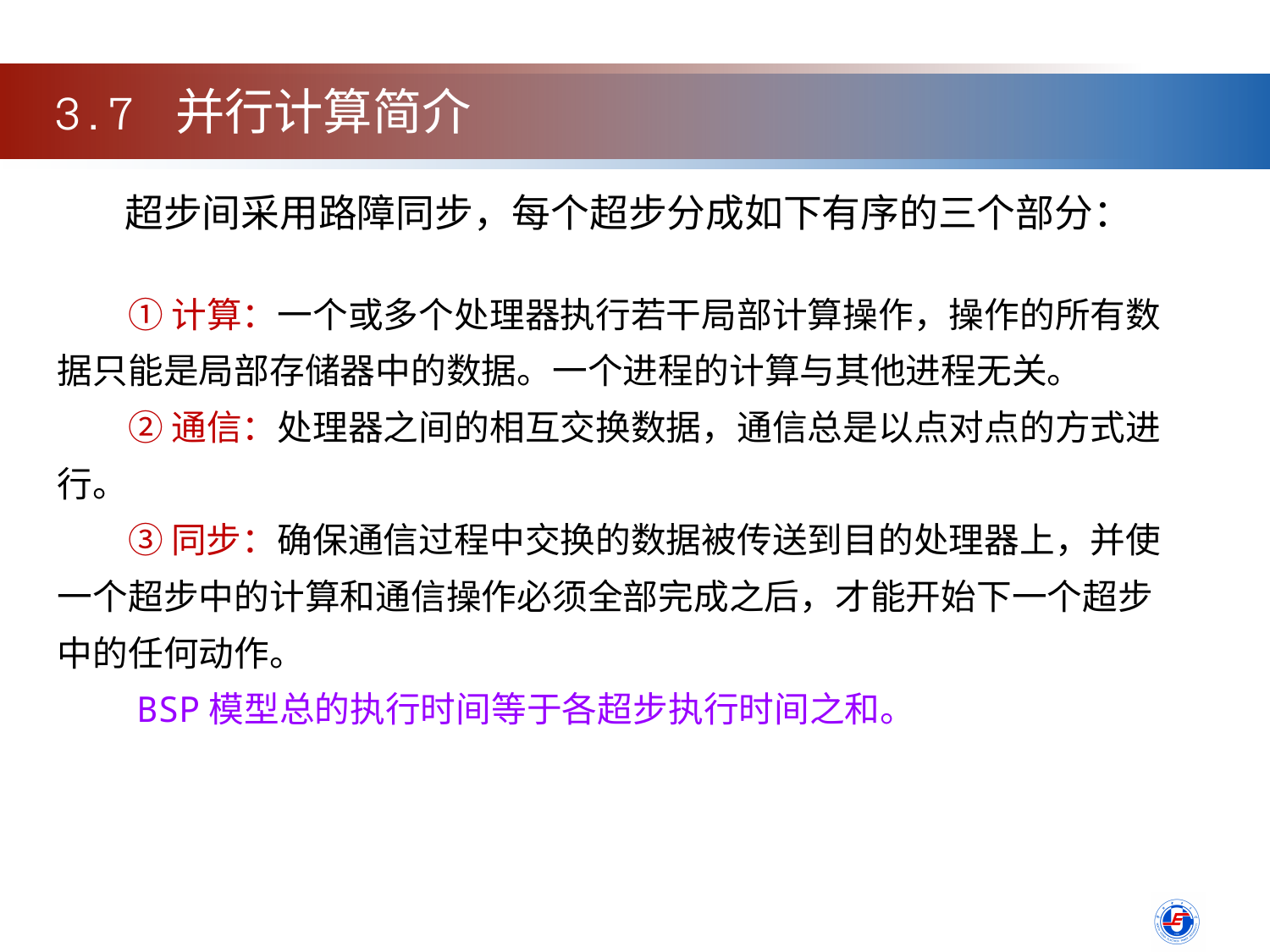

3.7 并行计算简介
　　超步间采用路障同步，每个超步分成如下有序的三个部分：

　　① 计算：一个或多个处理器执行若干局部计算操作，操作的所有数据只能是局部存储器中的数据。一个进程的计算与其他进程无关。
　　② 通信：处理器之间的相互交换数据，通信总是以点对点的方式进行。
　　③ 同步：确保通信过程中交换的数据被传送到目的处理器上，并使一个超步中的计算和通信操作必须全部完成之后，才能开始下一个超步中的任何动作。
　　BSP模型总的执行时间等于各超步执行时间之和。